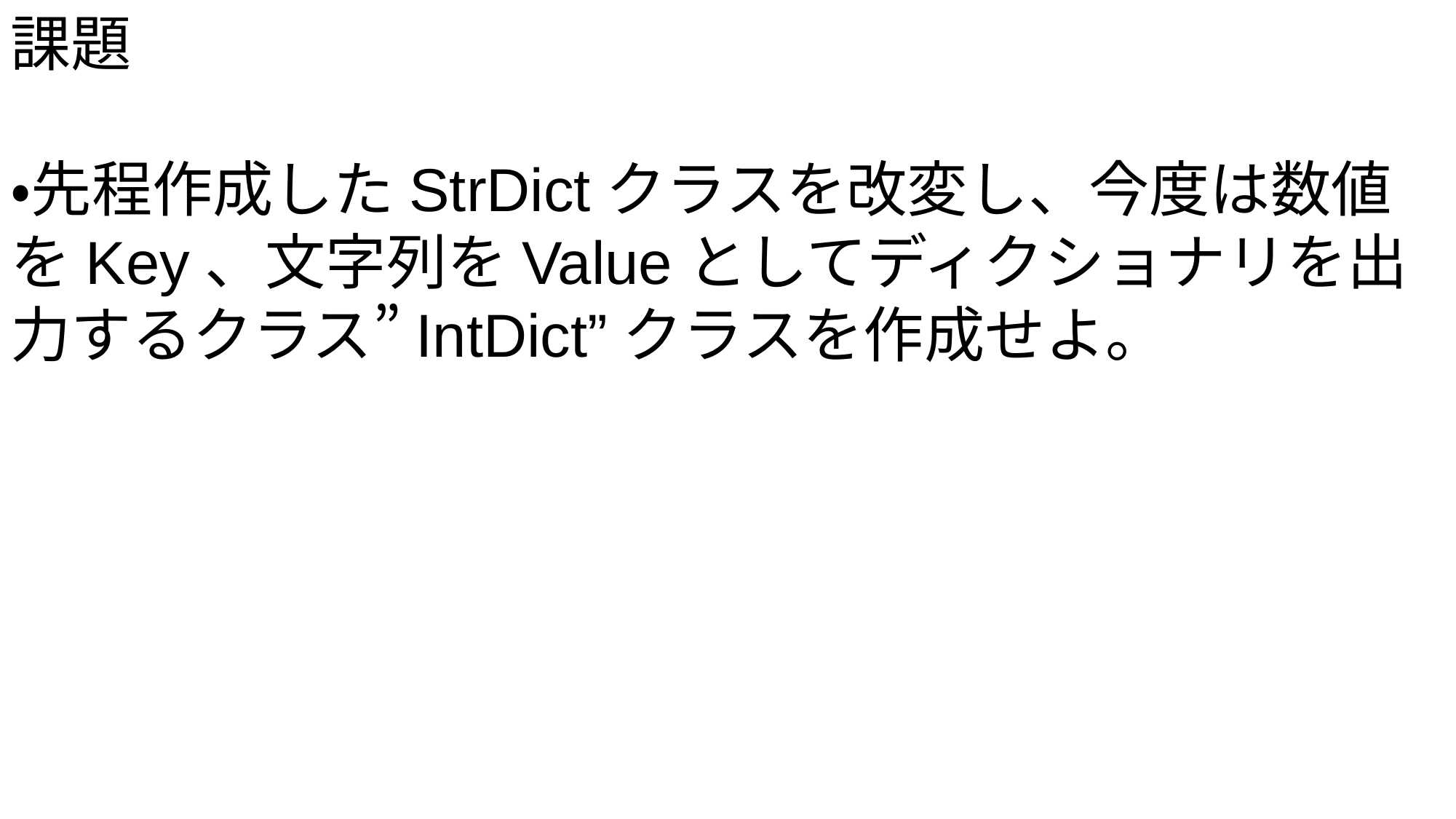

課題

・先程作成したStrDictクラスを改変し、今度は数値をKey、文字列をValueとしてディクショナリを出力するクラス”IntDict”クラスを作成せよ。